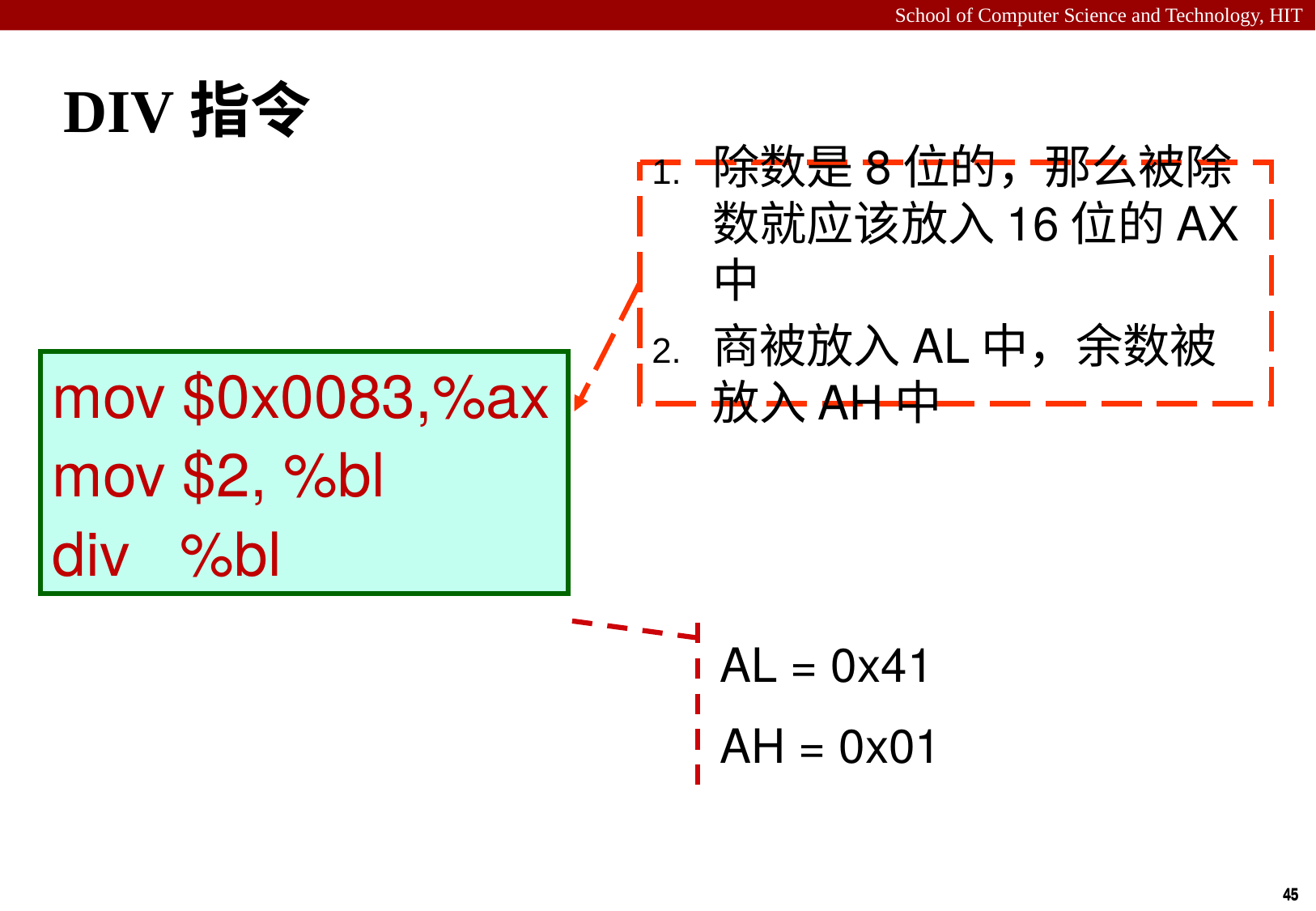

# DIV指令
除数是8位的，那么被除数就应该放入16位的AX中
商被放入AL中，余数被放入AH中
mov $0x0083,%ax
mov $2, %bl
div   %bl
AL = 0x41
AH = 0x01